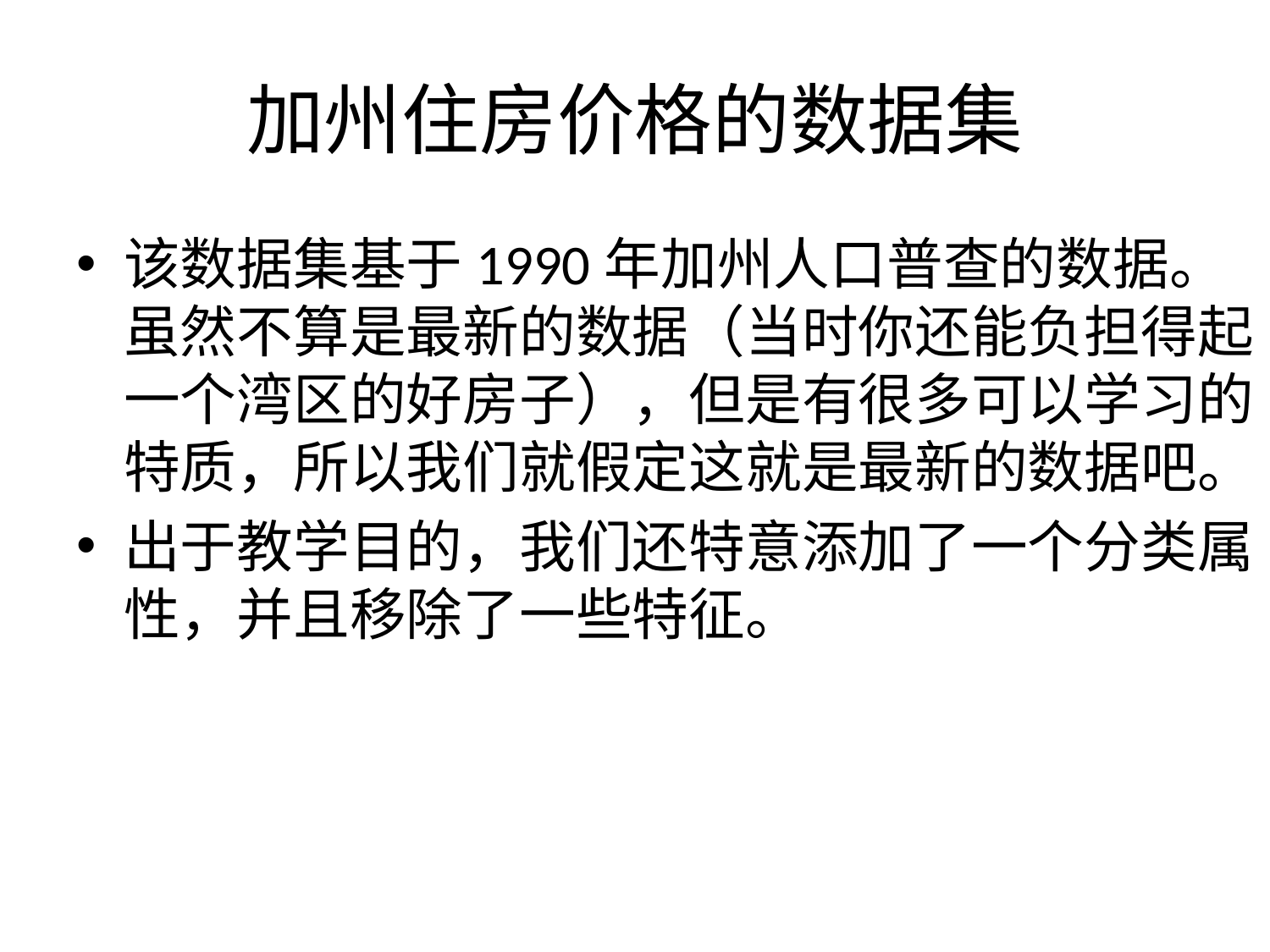

# 加州住房价格的数据集
该数据集基于1990年加州人口普查的数据。虽然不算是最新的数据（当时你还能负担得起一个湾区的好房子），但是有很多可以学习的特质，所以我们就假定这就是最新的数据吧。
出于教学目的，我们还特意添加了一个分类属性，并且移除了一些特征。